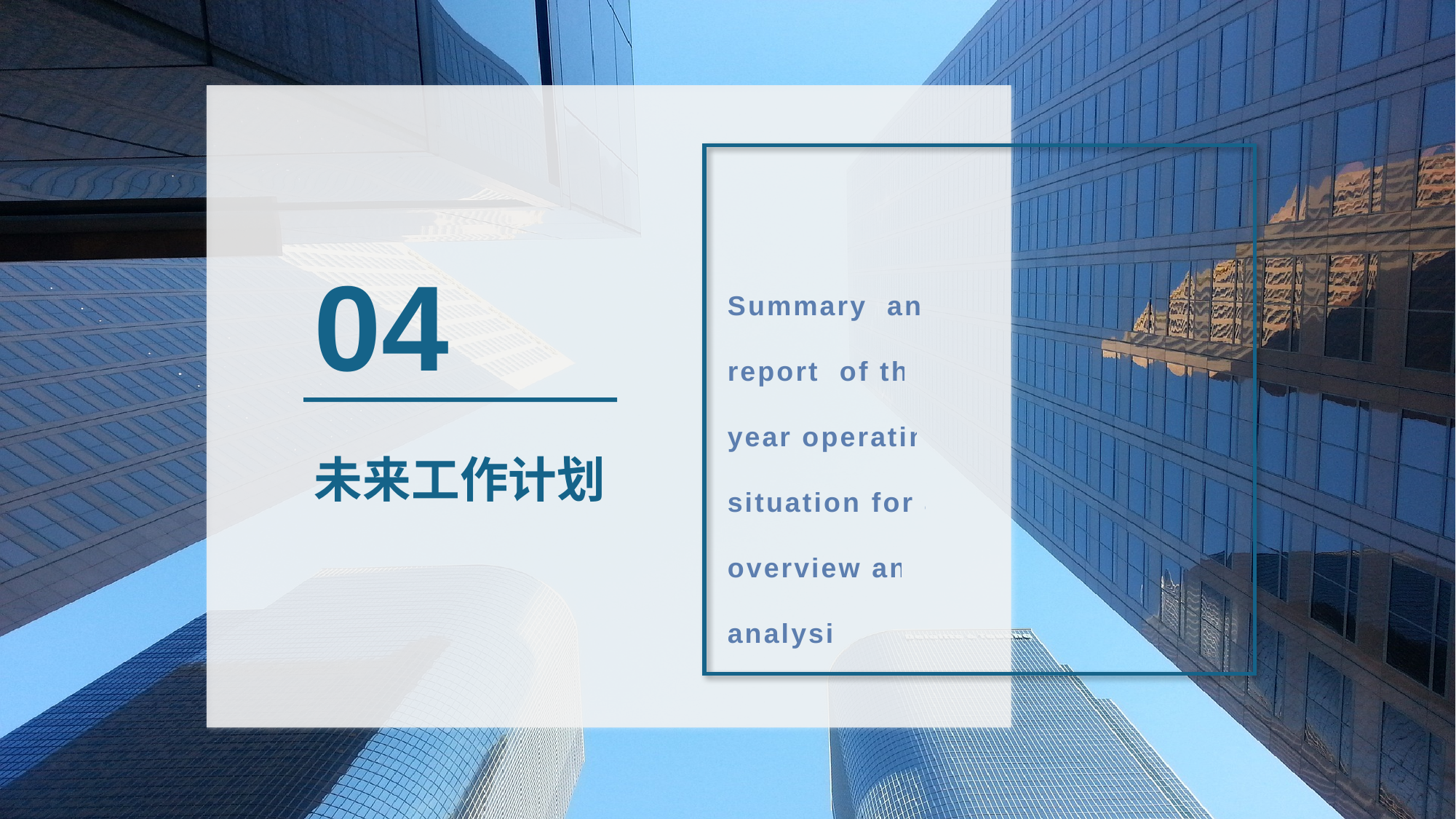

04
Summary  and  report  of this year operating situation for an overview and analysis

未来工作计划